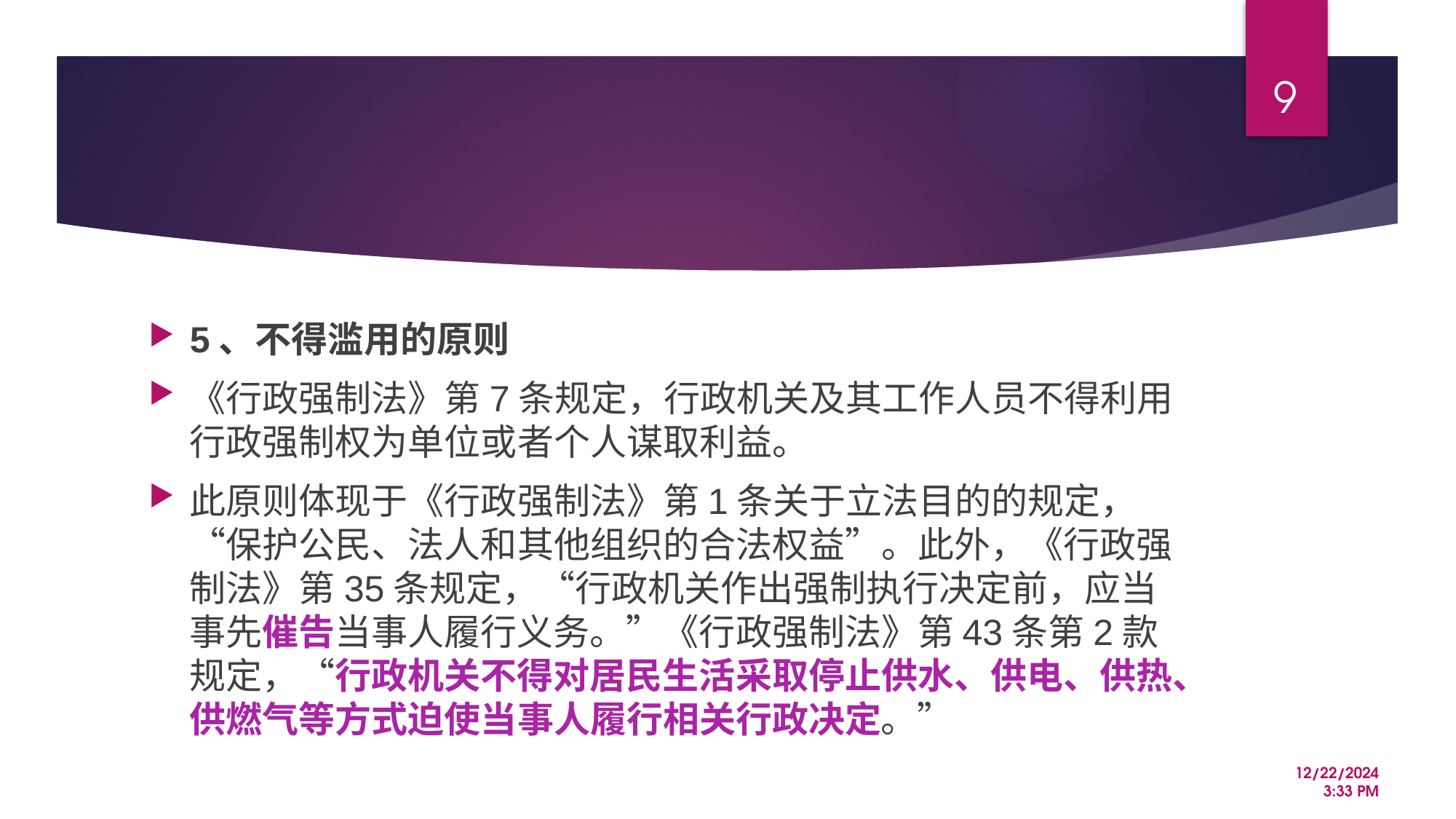

9
#
5、不得滥用的原则
《行政强制法》第7条规定，行政机关及其工作人员不得利用行政强制权为单位或者个人谋取利益。
此原则体现于《行政强制法》第1条关于立法目的的规定，“保护公民、法人和其他组织的合法权益”。此外，《行政强制法》第35条规定，“行政机关作出强制执行决定前，应当事先催告当事人履行义务。”《行政强制法》第43条第2款规定，“行政机关不得对居民生活采取停止供水、供电、供热、供燃气等方式迫使当事人履行相关行政决定。”

12/22/2024 3:33 PM